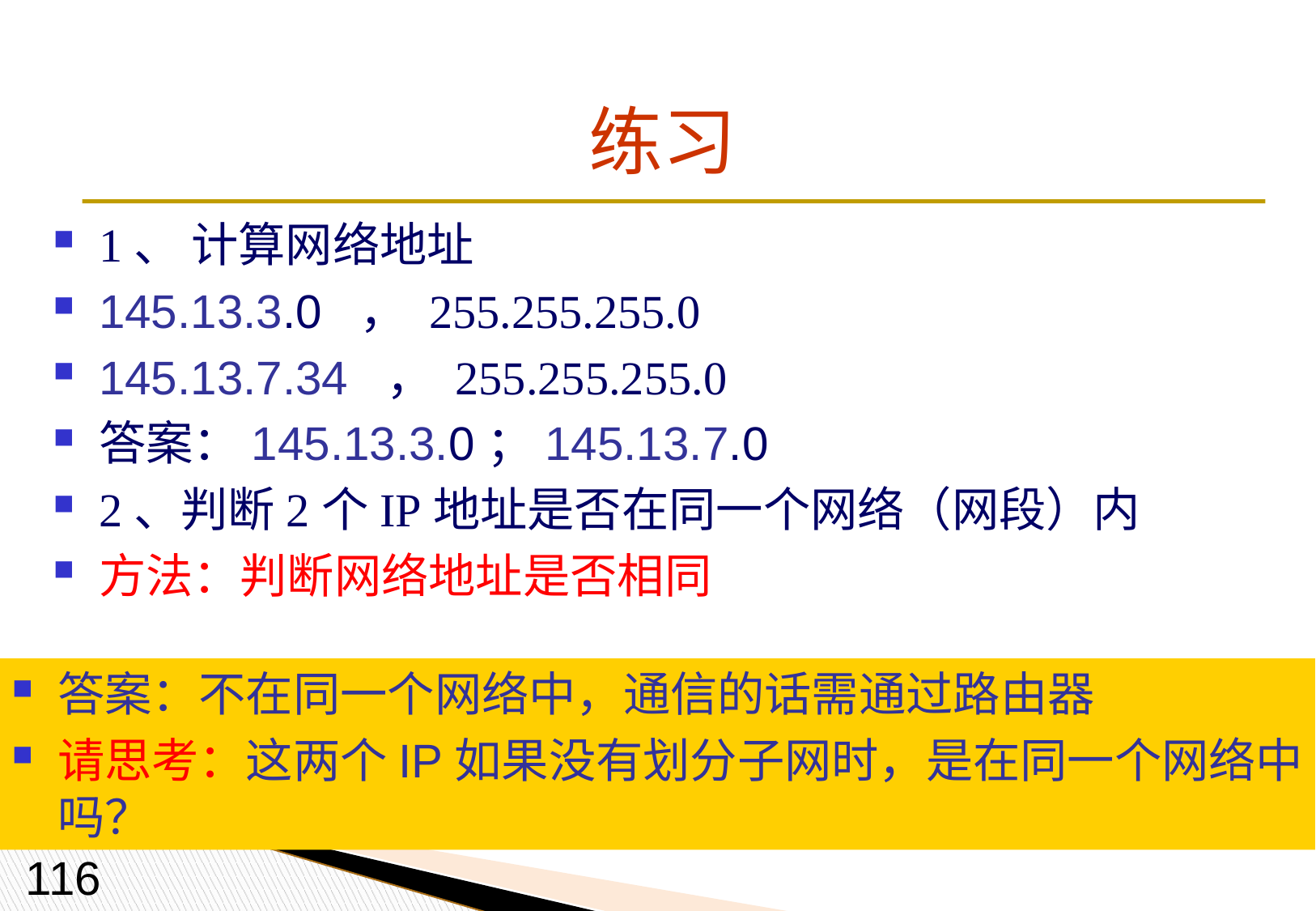

# 练习
1、 计算网络地址
145.13.3.0  ， 255.255.255.0
145.13.7.34  ， 255.255.255.0
答案：145.13.3.0；145.13.7.0
2、判断2个IP地址是否在同一个网络（网段）内
方法：判断网络地址是否相同
答案：不在同一个网络中，通信的话需通过路由器
请思考：这两个IP如果没有划分子网时，是在同一个网络中吗？
116